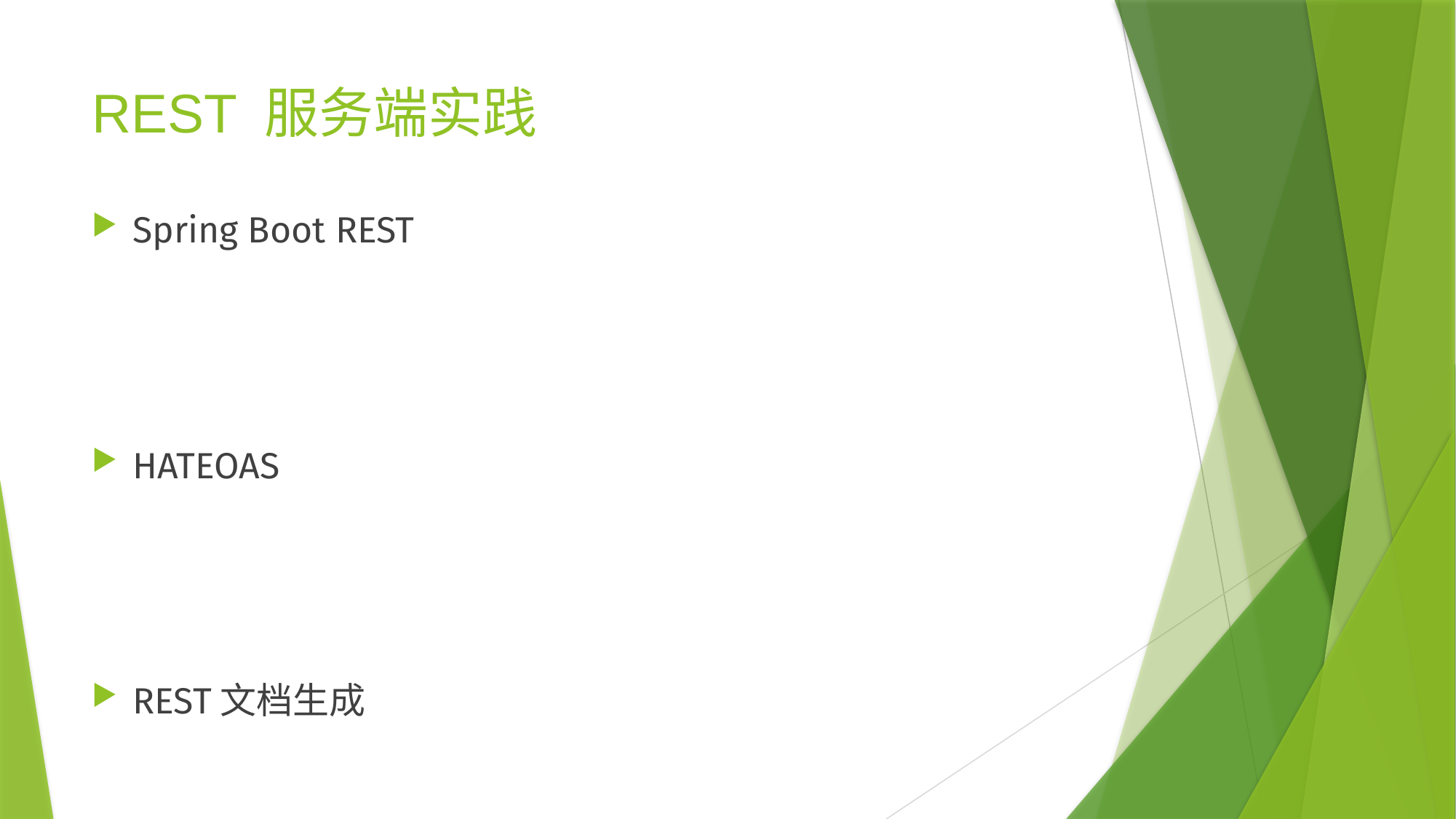

# REST 服务端实践
Spring Boot REST

HATEOAS

REST文档生成